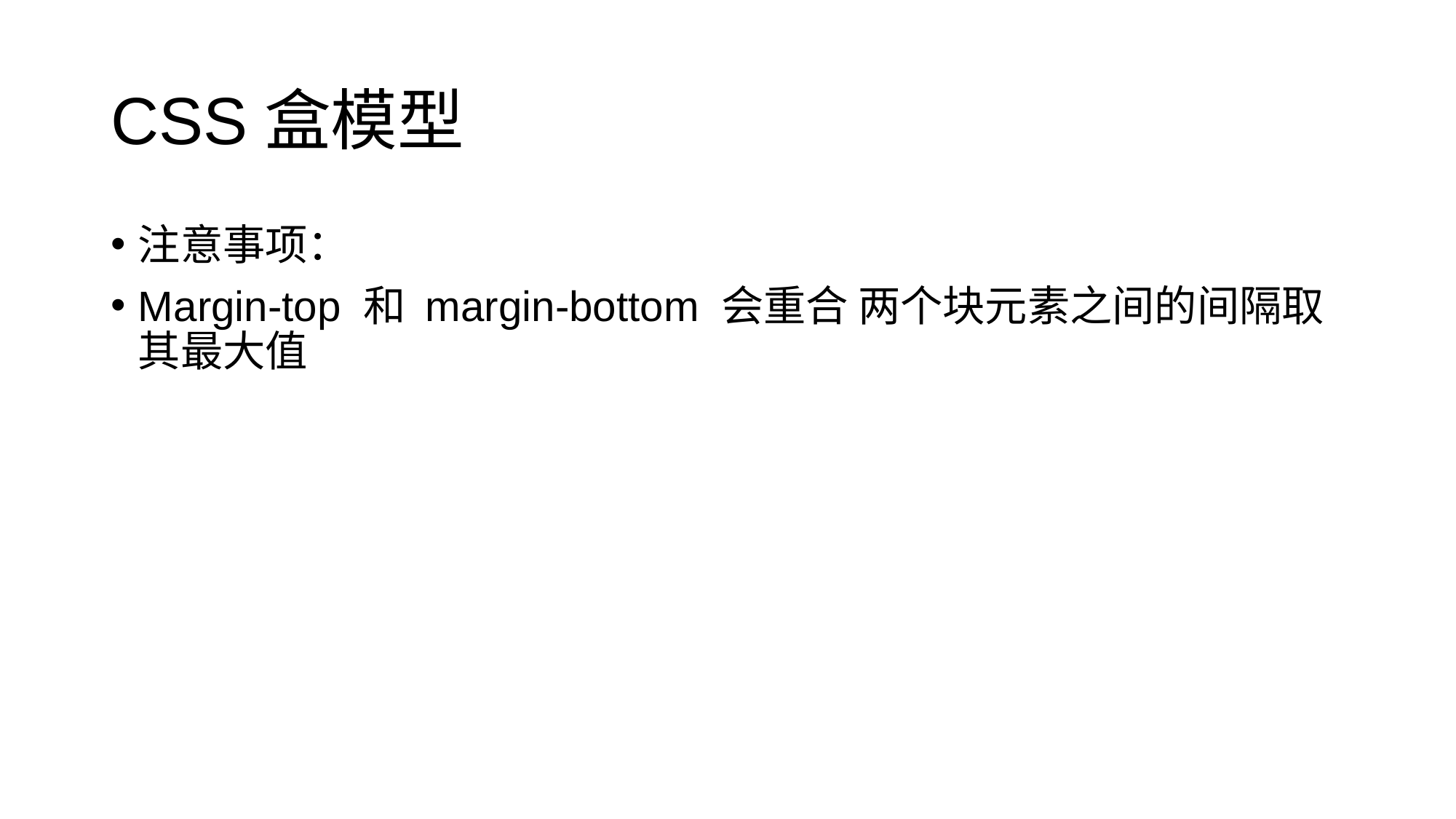

# CSS盒模型
注意事项：
Margin-top 和 margin-bottom 会重合 两个块元素之间的间隔取其最大值